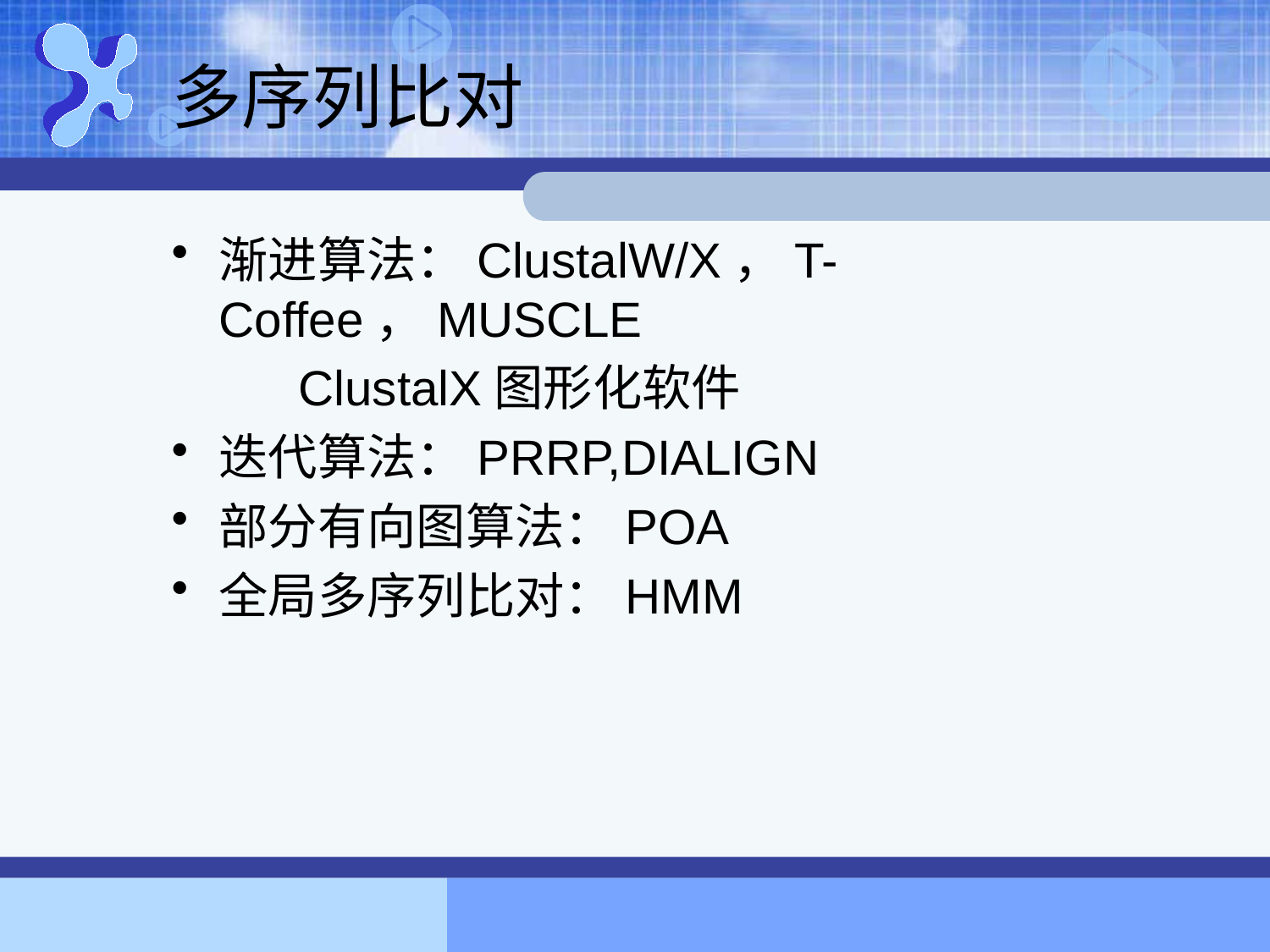

# 多序列比对
渐进算法：ClustalW/X，T-Coffee，MUSCLE
	ClustalX图形化软件
迭代算法：PRRP,DIALIGN
部分有向图算法：POA
全局多序列比对：HMM